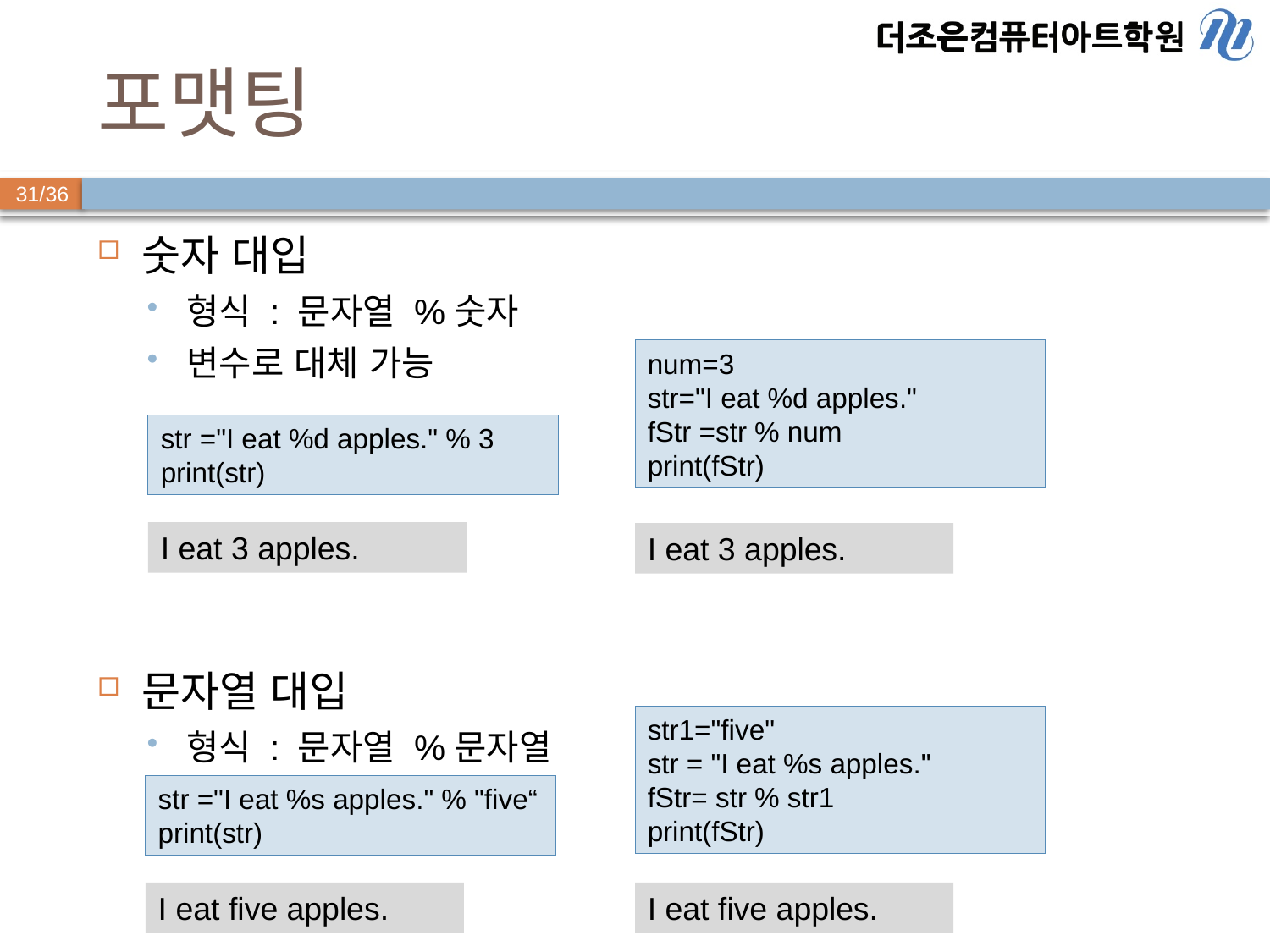

# 포맷팅
숫자 대입
형식 : 문자열 %숫자
변수로 대체 가능

문자열 대입
형식 : 문자열 %문자열
변수로 대체 가능

num=3
str="I eat %d apples."
fStr =str % num
print(fStr)
str ="I eat %d apples." % 3
print(str)
I eat 3 apples.
I eat 3 apples.
str1="five"
str = "I eat %s apples."
fStr= str % str1
print(fStr)
str ="I eat %s apples." % "five“
print(str)
I eat five apples.
I eat five apples.